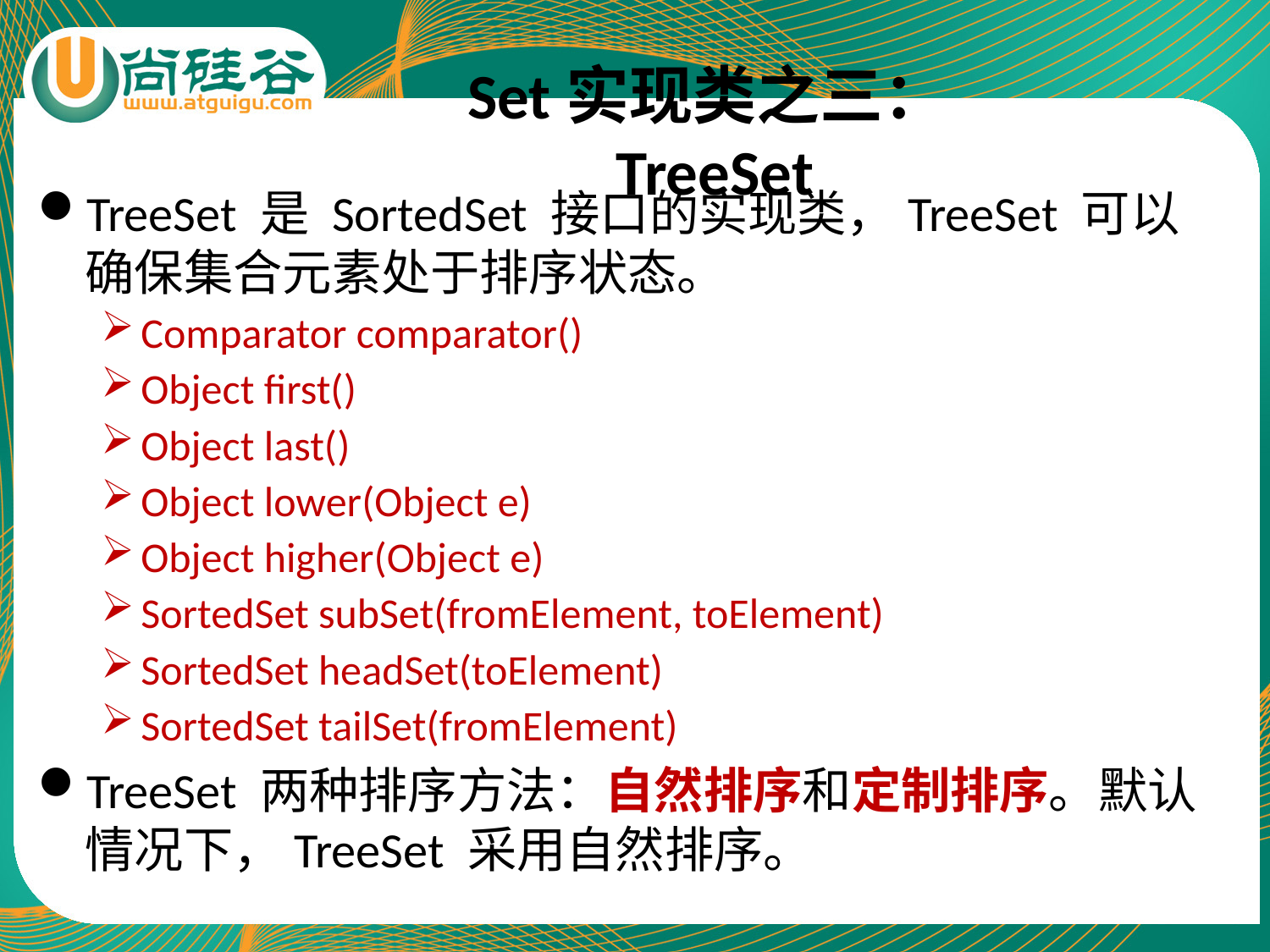

# Set实现类之三：TreeSet
TreeSet 是 SortedSet 接口的实现类，TreeSet 可以确保集合元素处于排序状态。
Comparator comparator()
Object first()
Object last()
Object lower(Object e)
Object higher(Object e)
SortedSet subSet(fromElement, toElement)
SortedSet headSet(toElement)
SortedSet tailSet(fromElement)
TreeSet 两种排序方法：自然排序和定制排序。默认情况下，TreeSet 采用自然排序。